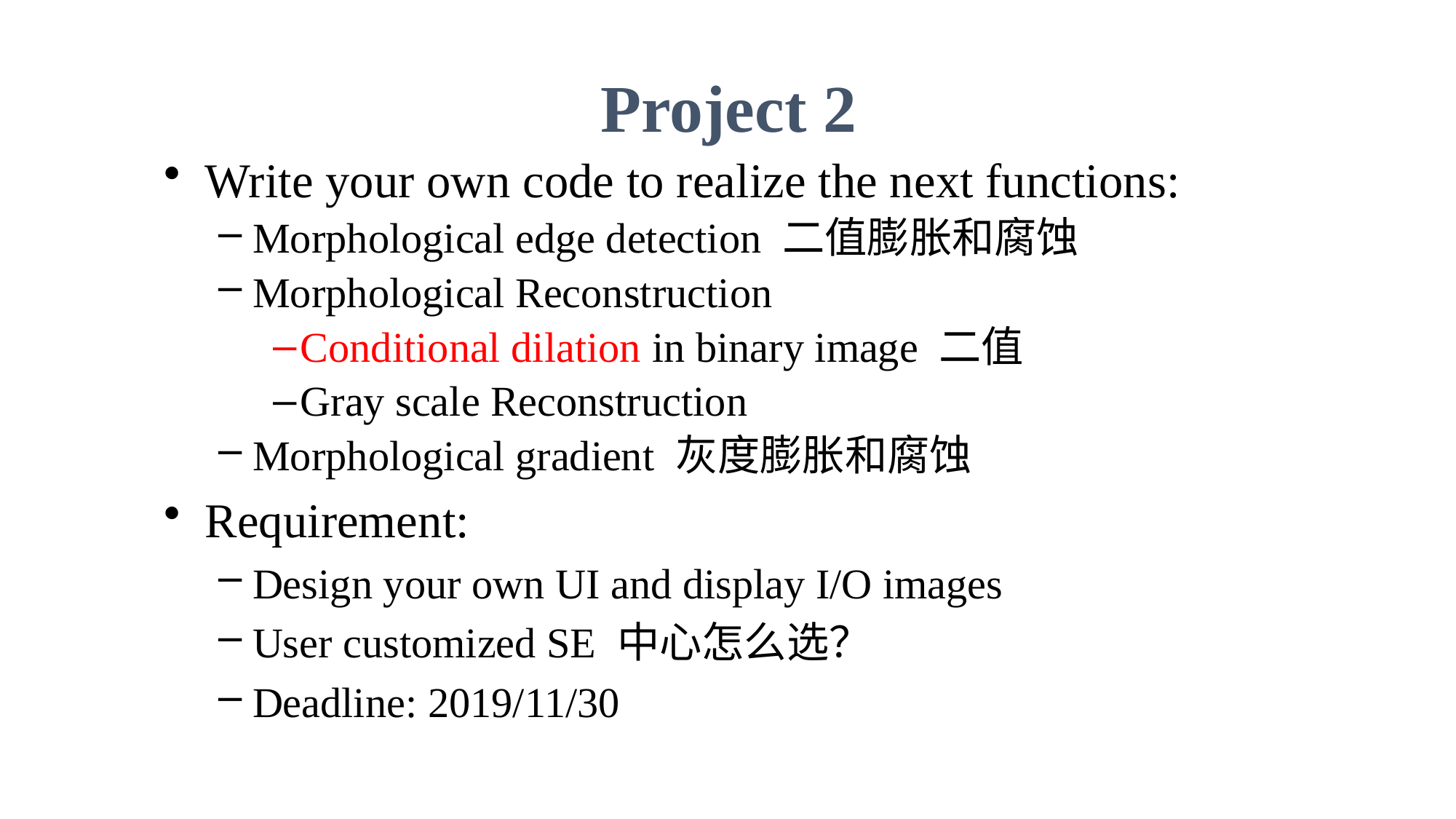

Project 2
Write your own code to realize the next functions:
Morphological edge detection 二值膨胀和腐蚀
Morphological Reconstruction
Conditional dilation in binary image 二值
Gray scale Reconstruction
Morphological gradient 灰度膨胀和腐蚀
Requirement:
Design your own UI and display I/O images
User customized SE 中心怎么选？
Deadline: 2019/11/30